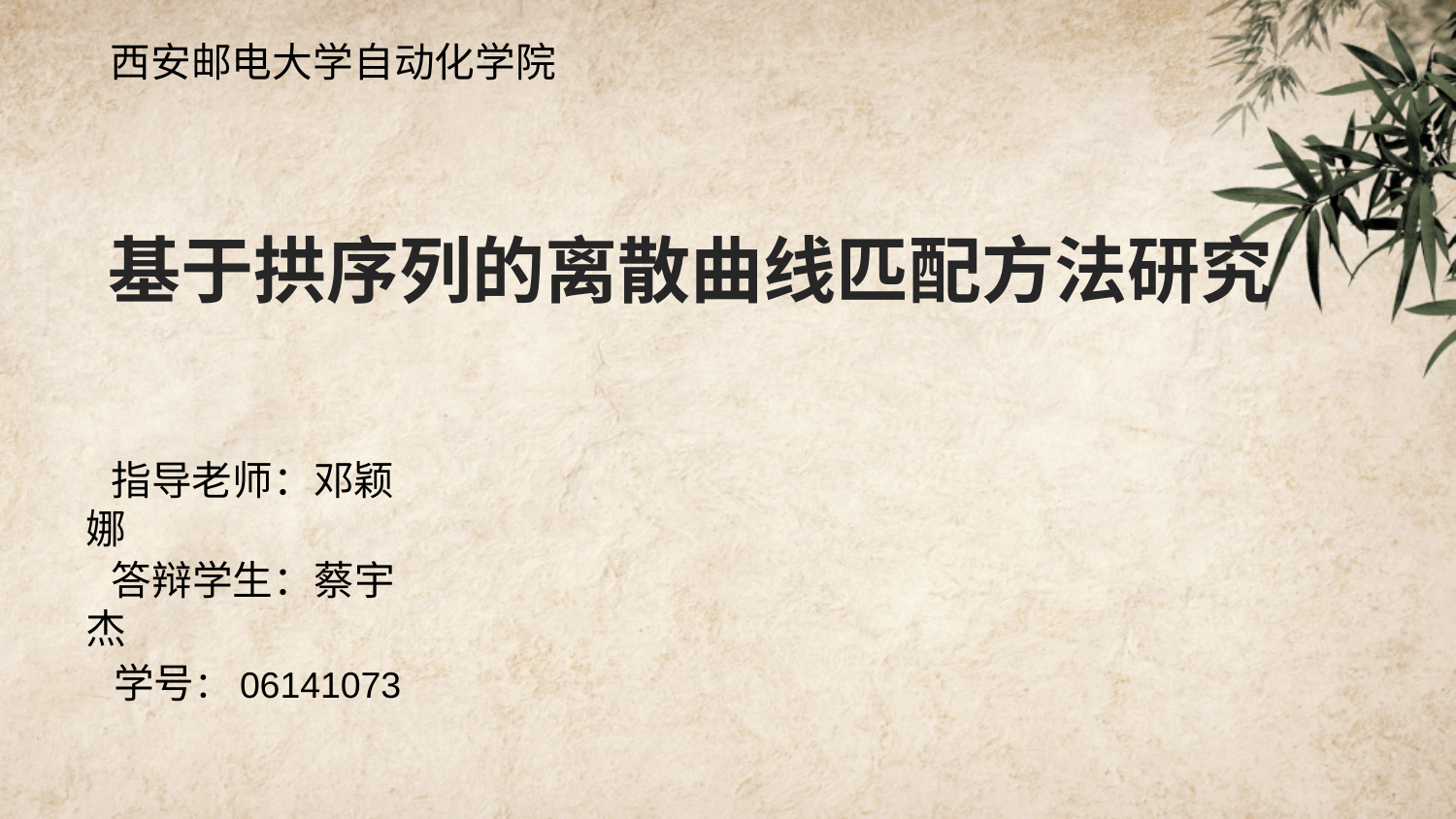

西安邮电大学自动化学院
基于拱序列的离散曲线匹配方法研究
  指导老师：邓颖娜
  答辩学生：蔡宇杰
  学号：06141073